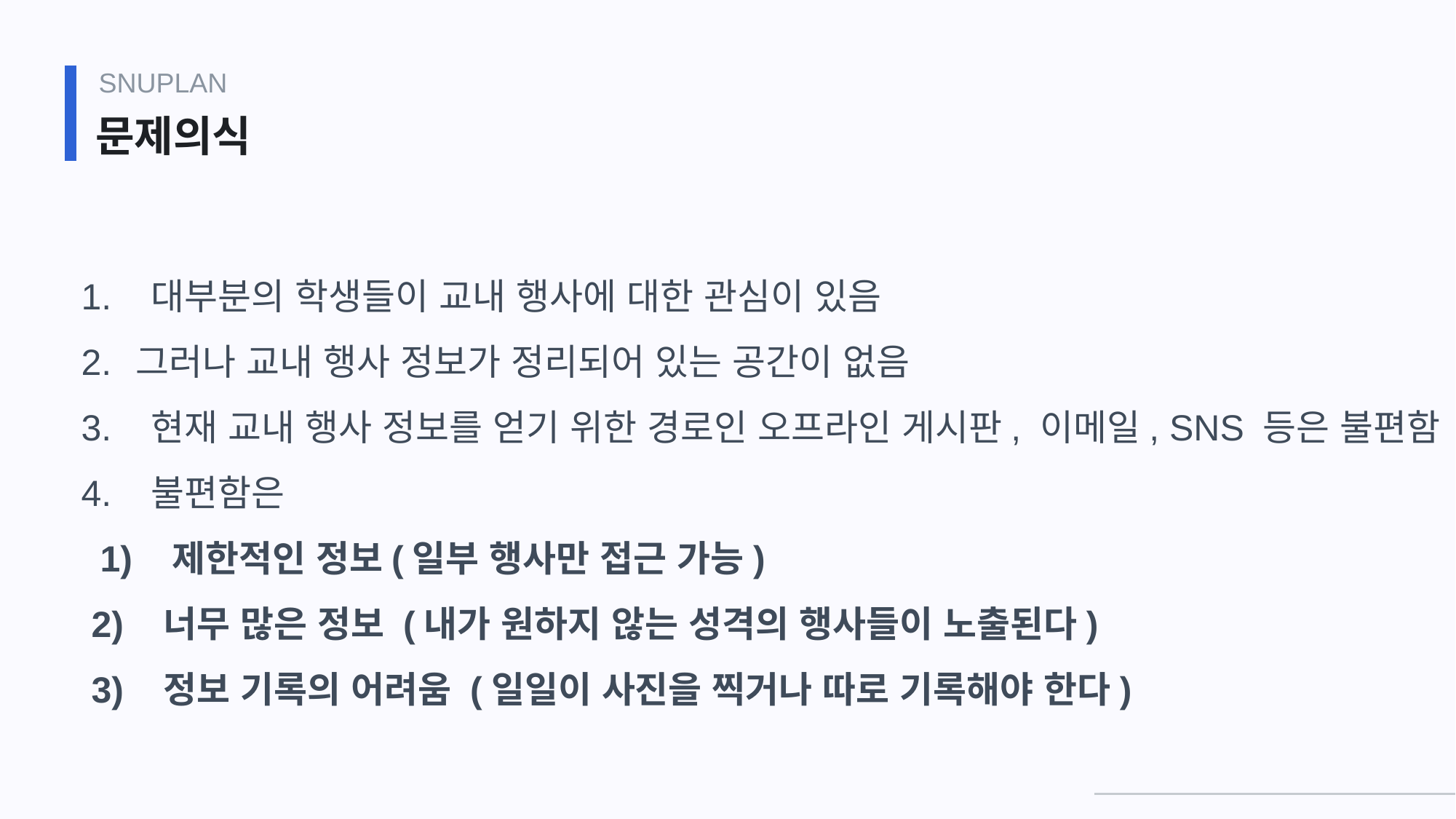

SNUPLAN
문제의식
1.   대부분의 학생들이 교내 행사에 대한 관심이 있음
그러나 교내 행사 정보가 정리되어 있는 공간이 없음
3.   현재 교내 행사 정보를 얻기 위한 경로인 오프라인 게시판, 이메일, SNS 등은 불편함
4.   불편함은
 1)   제한적인 정보(일부 행사만 접근 가능)
 2)   너무 많은 정보 (내가 원하지 않는 성격의 행사들이 노출된다)
 3)   정보 기록의 어려움 (일일이 사진을 찍거나 따로 기록해야 한다)